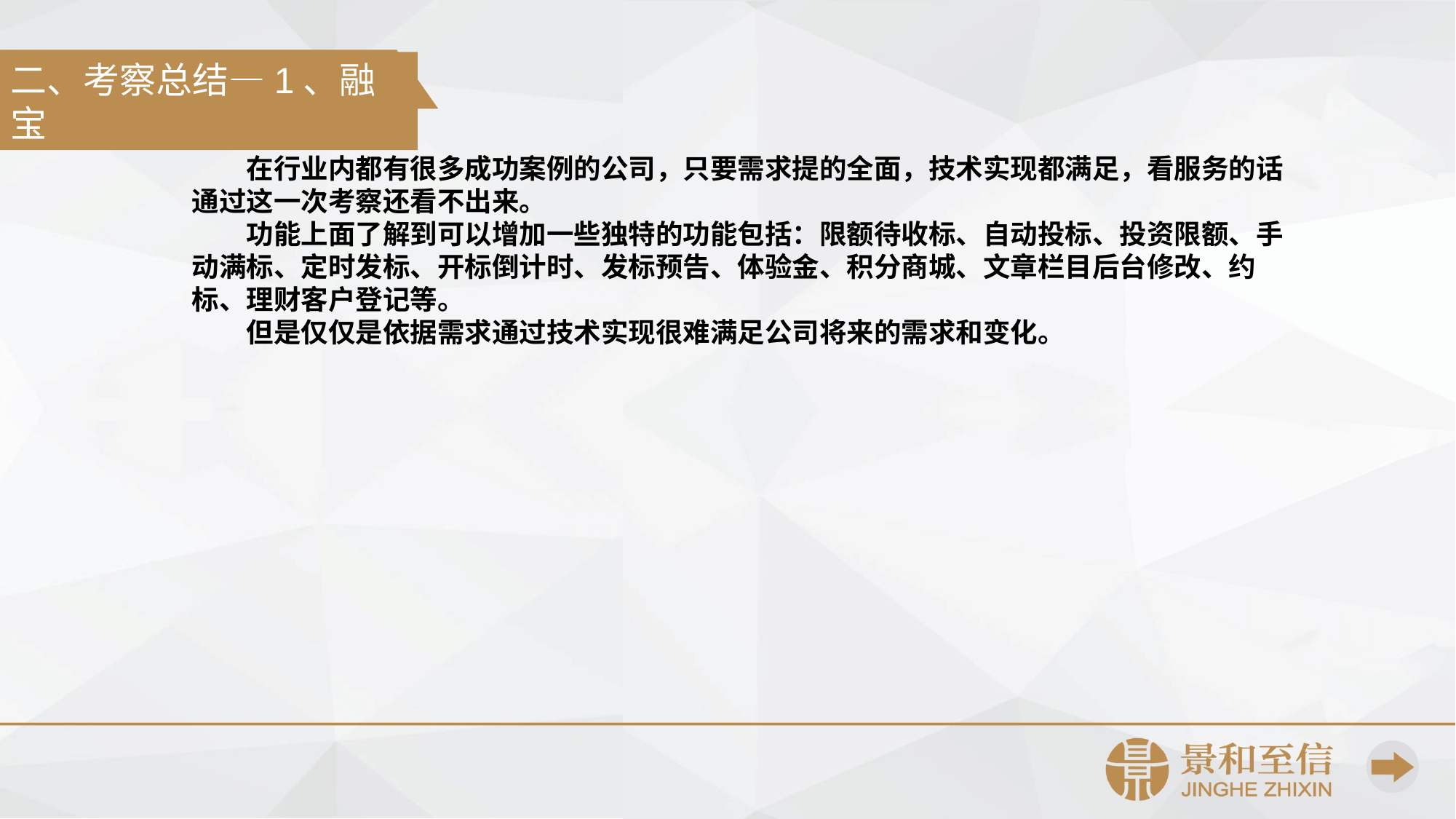

二、考察总结—1、融宝
在行业内都有很多成功案例的公司，只要需求提的全面，技术实现都满足，看服务的话通过这一次考察还看不出来。
功能上面了解到可以增加一些独特的功能包括：限额待收标、自动投标、投资限额、手动满标、定时发标、开标倒计时、发标预告、体验金、积分商城、文章栏目后台修改、约标、理财客户登记等。
但是仅仅是依据需求通过技术实现很难满足公司将来的需求和变化。